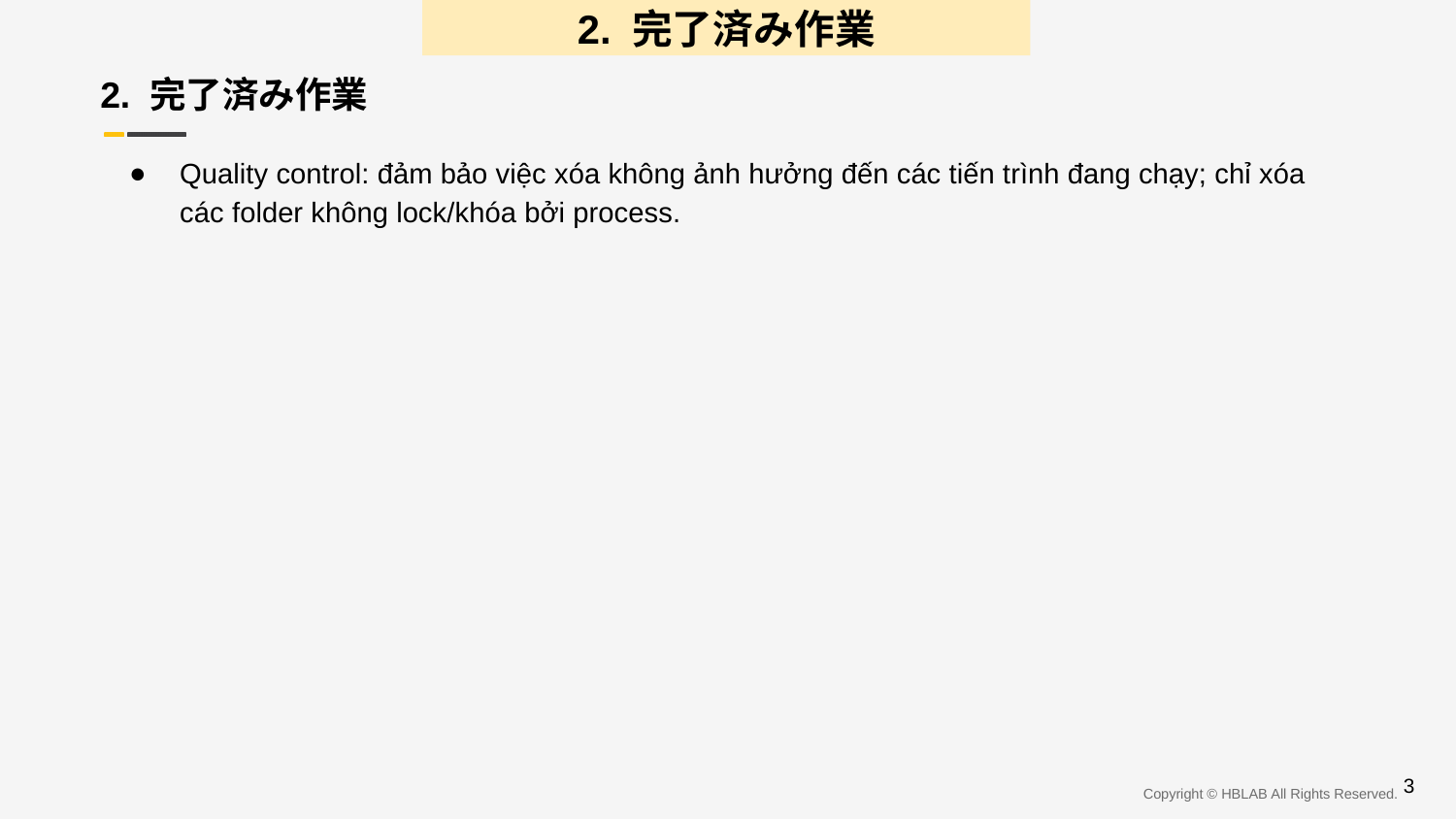

2. 完了済み作業
2. 完了済み作業
Quality control: đảm bảo việc xóa không ảnh hưởng đến các tiến trình đang chạy; chỉ xóa các folder không lock/khóa bởi process.
3